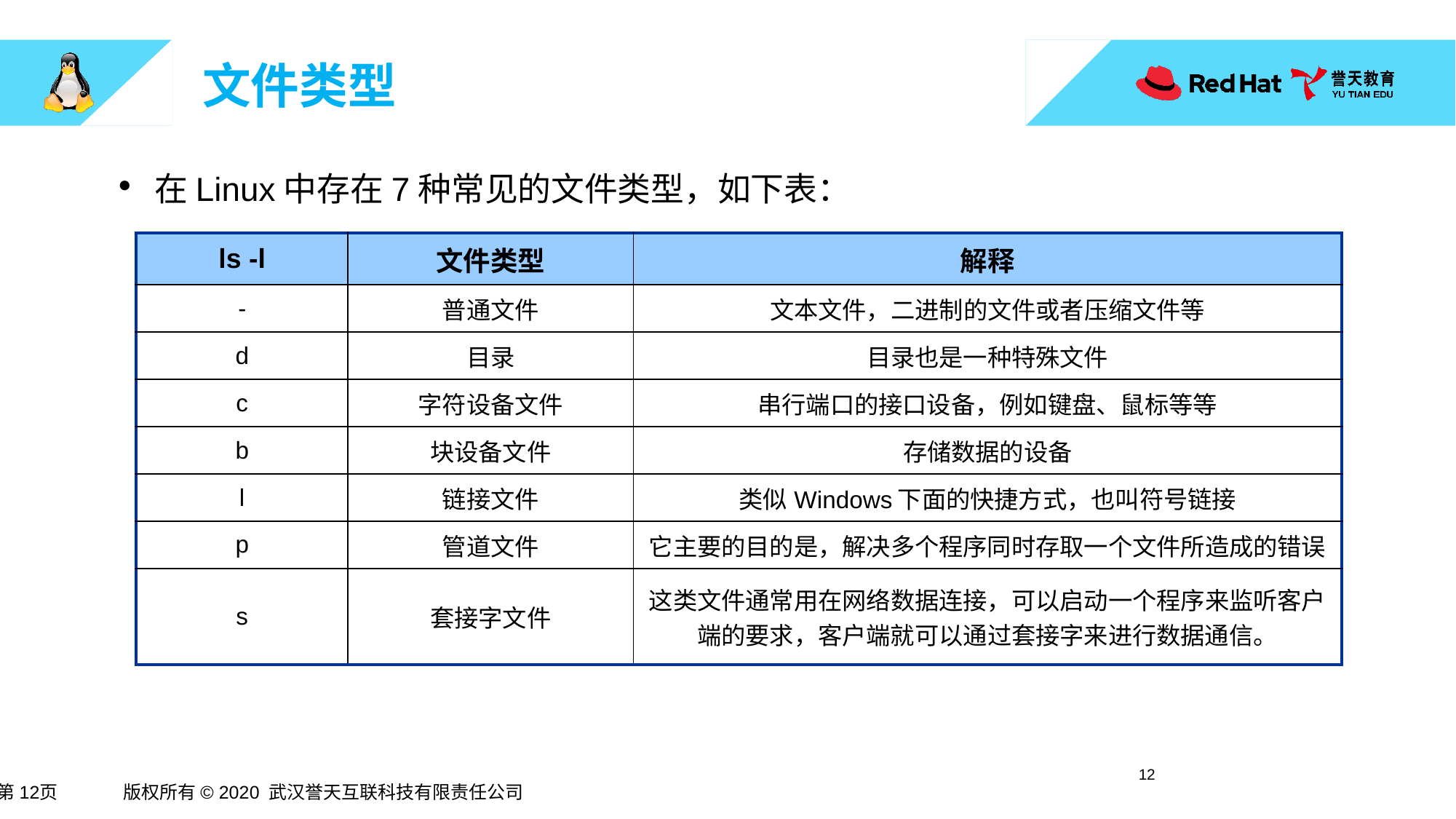

# 文件类型
在Linux中存在7种常见的文件类型，如下表：
| ls -l | 文件类型 | 解释 |
| --- | --- | --- |
| - | 普通文件 | 文本文件，二进制的文件或者压缩文件等 |
| d | 目录 | 目录也是一种特殊文件 |
| c | 字符设备文件 | 串行端口的接口设备，例如键盘、鼠标等等 |
| b | 块设备文件 | 存储数据的设备 |
| l | 链接文件 | 类似Windows下面的快捷方式，也叫符号链接 |
| p | 管道文件 | 它主要的目的是，解决多个程序同时存取一个文件所造成的错误 |
| s | 套接字文件 | 这类文件通常用在网络数据连接，可以启动一个程序来监听客户端的要求，客户端就可以通过套接字来进行数据通信。 |
12